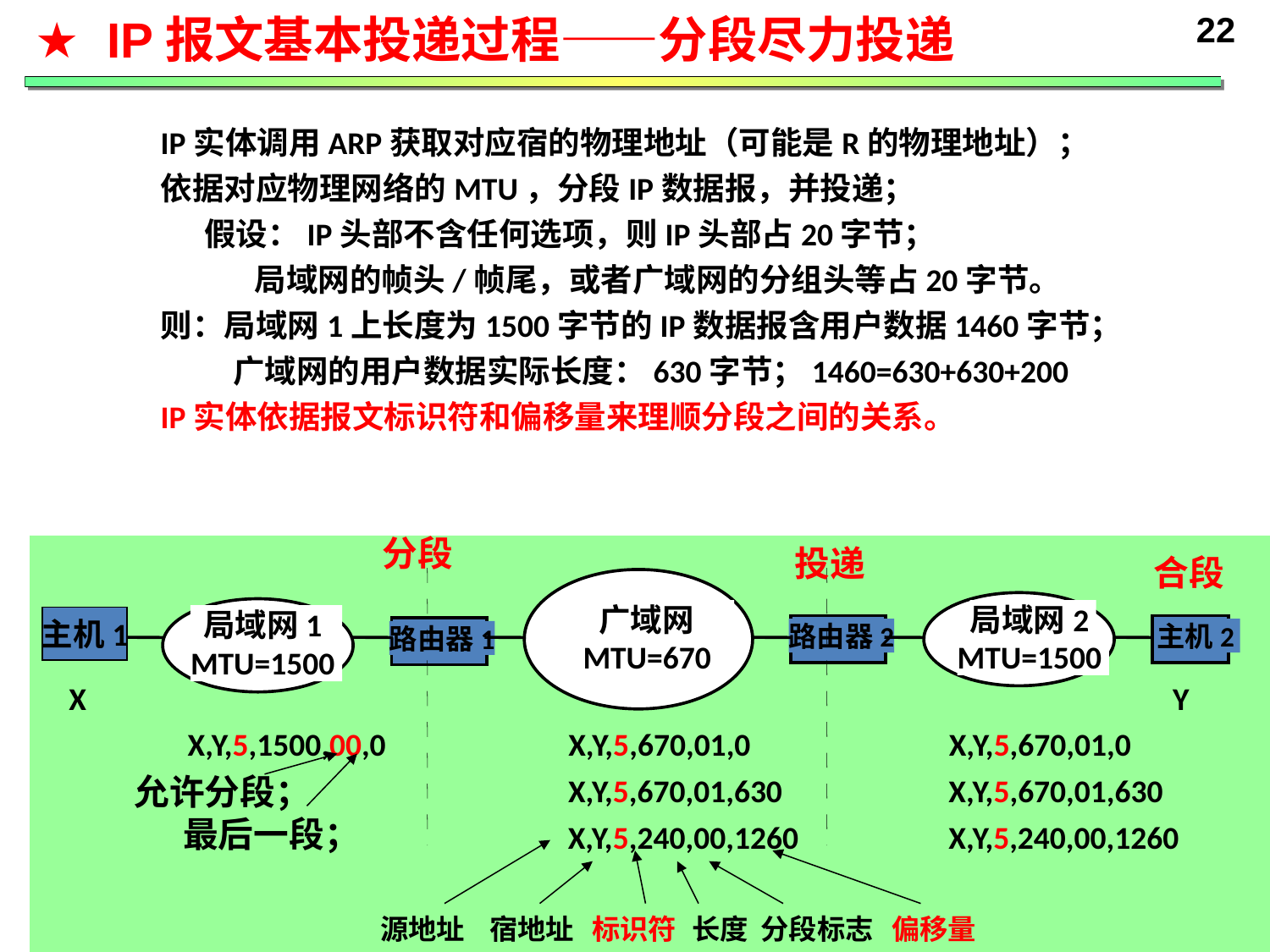

22
★  IP报文基本投递过程——分段尽力投递

IP实体调用ARP获取对应宿的物理地址（可能是R的物理地址）；
依据对应物理网络的MTU，分段IP数据报，并投递；
     假设：IP头部不含任何选项，则IP头部占20字节；
            局域网的帧头/帧尾，或者广域网的分组头等占20字节。
则：局域网1上长度为1500字节的IP数据报含用户数据1460字节；
         广域网的用户数据实际长度：630字节；1460=630+630+200
IP实体依据报文标识符和偏移量来理顺分段之间的关系。

分段
投递
合段

广域网
MTU=670

局域网2
MTU=1500

局域网1
MTU=1500
主机1

路由器2

主机2

路由器1

X
Y
X,Y,5,1500,00,0
X,Y,5,670,01,0
X,Y,5,670,01,0
X,Y,5,670,01,630
X,Y,5,670,01,630
X,Y,5,240,00,1260
X,Y,5,240,00,1260

源地址
宿地址
标识符
长度  分段标志
偏移量

允许分段；
     最后一段；